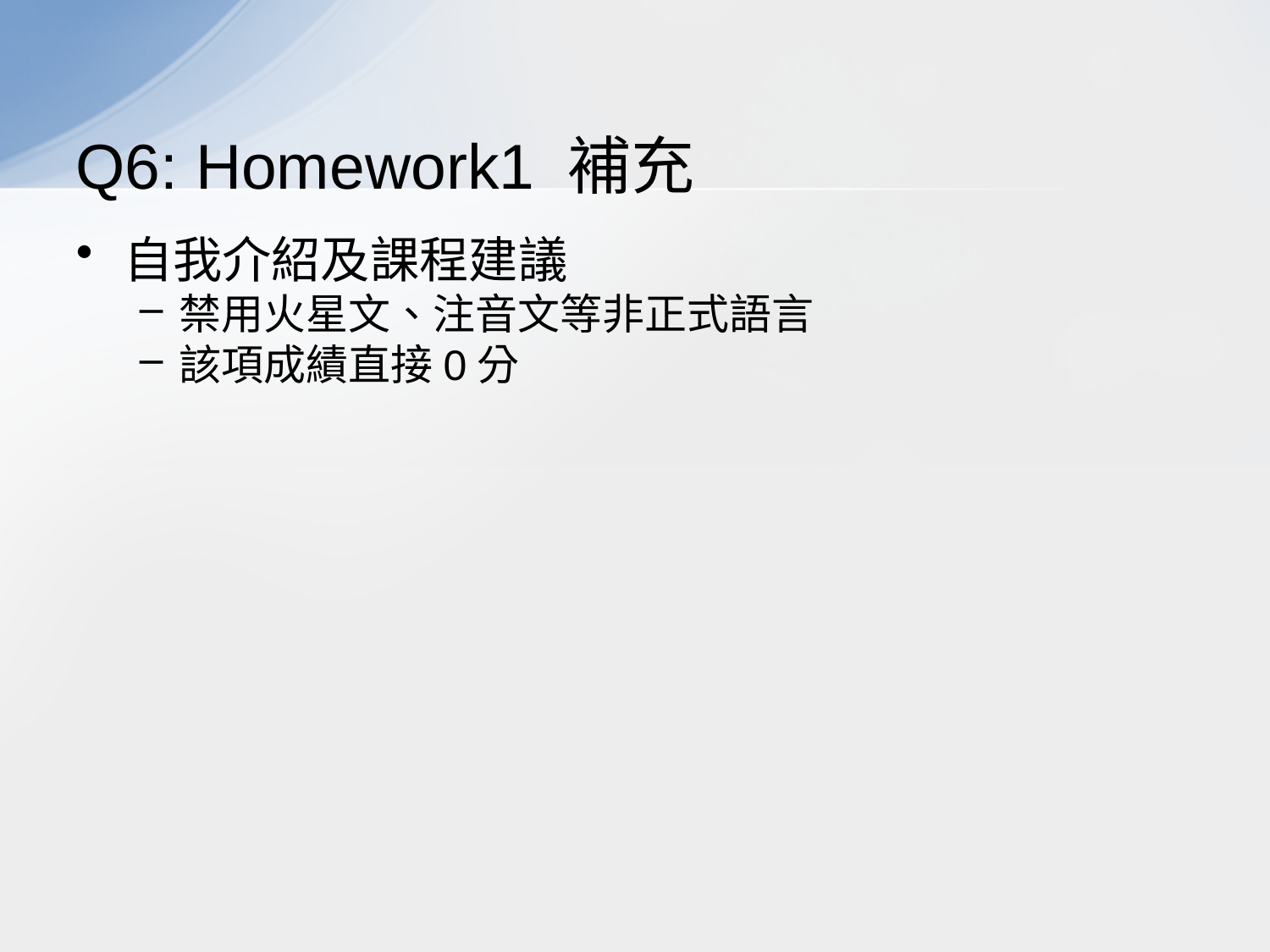

# Q6: Homework1 補充
自我介紹及課程建議
禁用火星文、注音文等非正式語言
該項成績直接0分